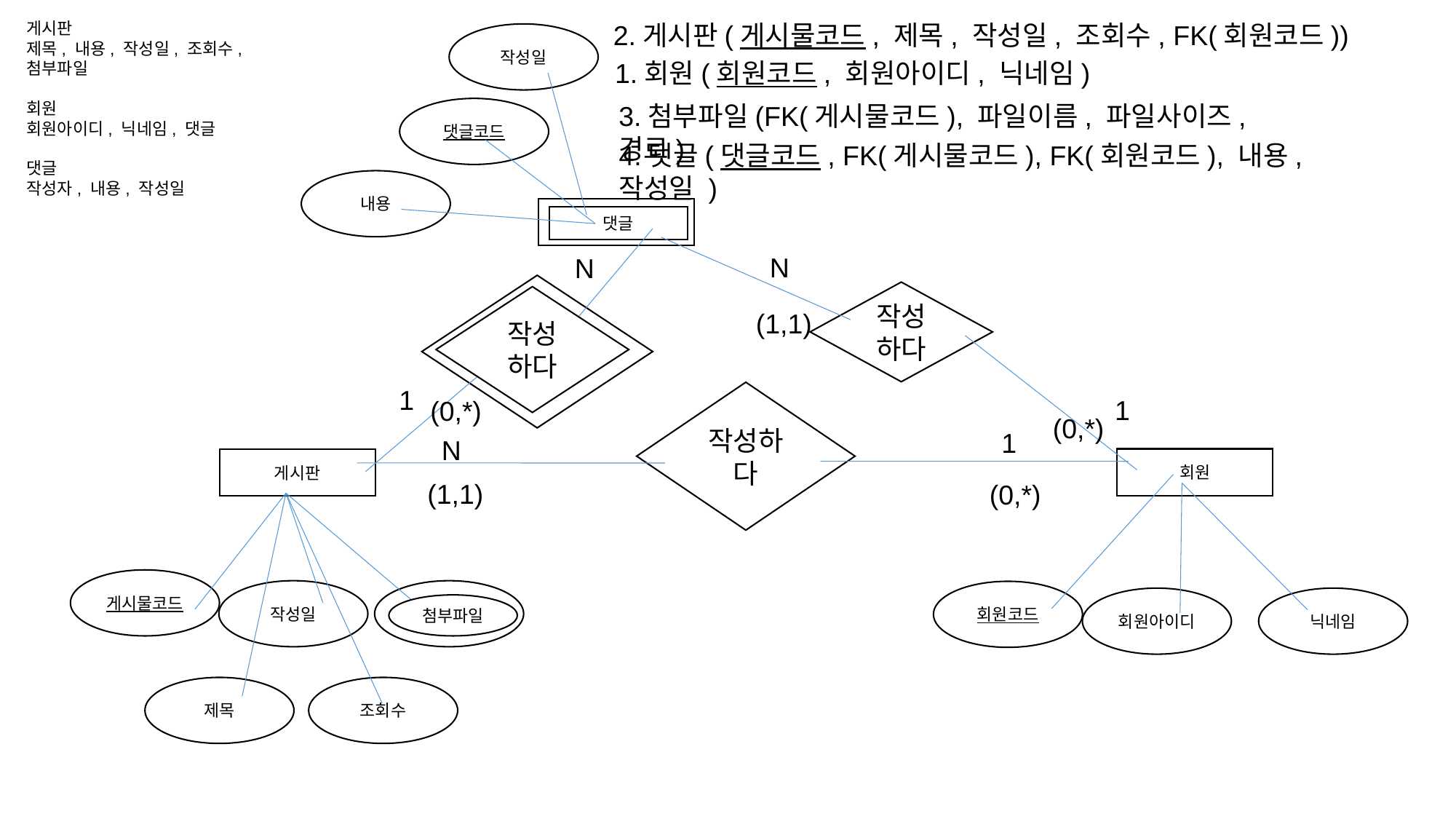

게시판
제목, 내용, 작성일, 조회수, 첨부파일

회원
회원아이디, 닉네임, 댓글

댓글
작성자, 내용, 작성일
2.게시판(게시물코드, 제목, 작성일, 조회수, FK(회원코드))
1.회원(회원코드, 회원아이디, 닉네임)
3.첨부파일(FK(게시물코드), 파일이름, 파일사이즈,경로)
4.댓글(댓글코드, FK(게시물코드), FK(회원코드), 내용, 작성일 )
작성일
댓글코드
내용
게시판
댓글
N
N
작성하다
작성하다
작성하다
(1,1)
1
작성하다
1
(0,*)
(0,*)
1
N
회원
게시판
(1,1)
(0,*)
게시물코드
작성일
첨부파일
회원코드
회원아이디
닉네임
첨부파일
제목
조회수